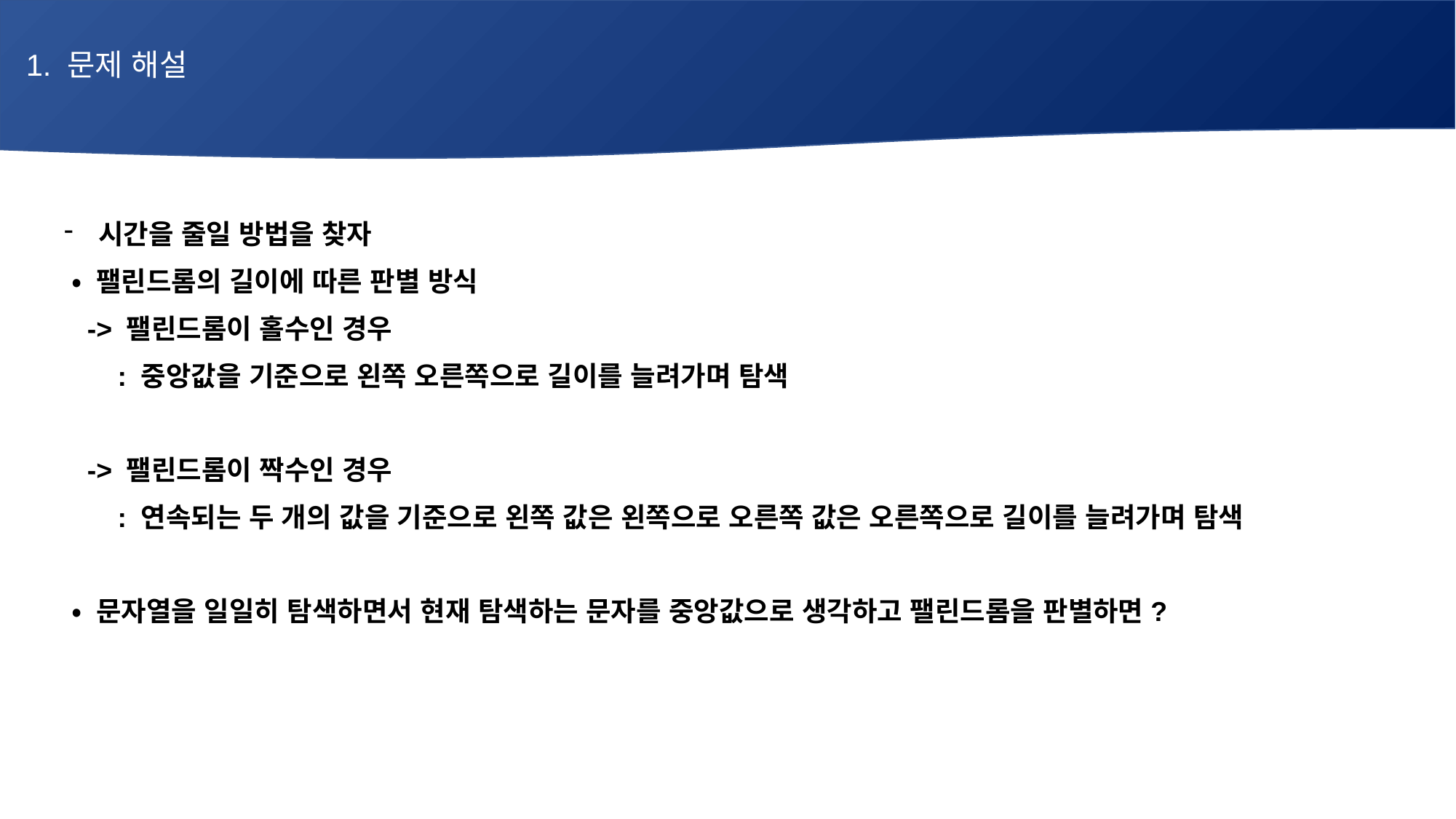

1. 문제 해설
# 매주 1 과제 LV2
시간을 줄일 방법을 찾자
 • 팰린드롬의 길이에 따른 판별 방식
   -> 팰린드롬이 홀수인 경우
       : 중앙값을 기준으로 왼쪽 오른쪽으로 길이를 늘려가며 탐색

   -> 팰린드롬이 짝수인 경우
       : 연속되는 두 개의 값을 기준으로 왼쪽 값은 왼쪽으로 오른쪽 값은 오른쪽으로 길이를 늘려가며 탐색

 • 문자열을 일일히 탐색하면서 현재 탐색하는 문자를 중앙값으로 생각하고 팰린드롬을 판별하면?